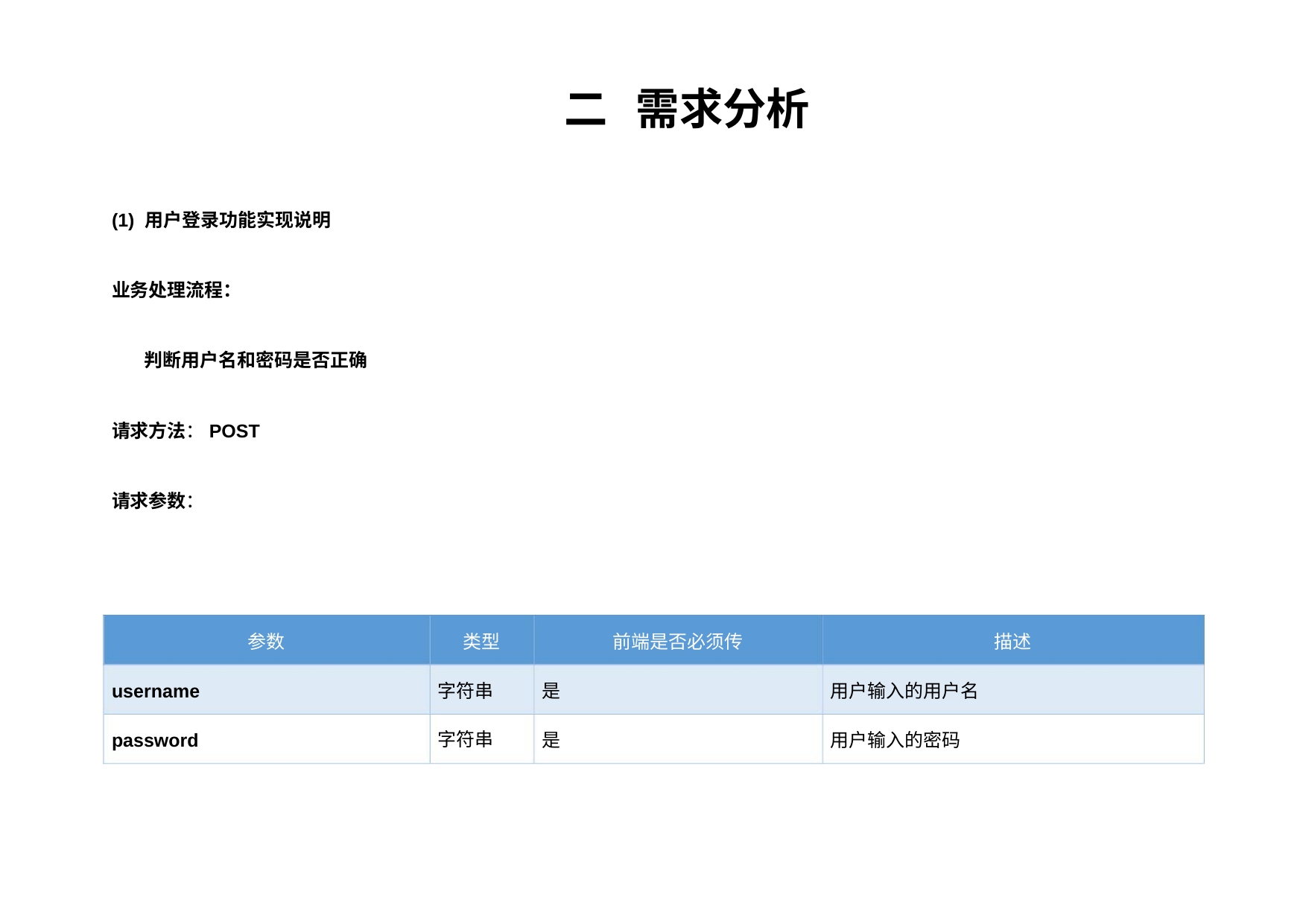

二 需求分析
(1) 用户登录功能实现说明
业务处理流程：
判断用户名和密码是否正确
请求方法：POST
请求参数：

参数
username
类型
字符串
字符串
前端是否必须传
描述
是
是
用户输入的用户名
用户输入的密码
password